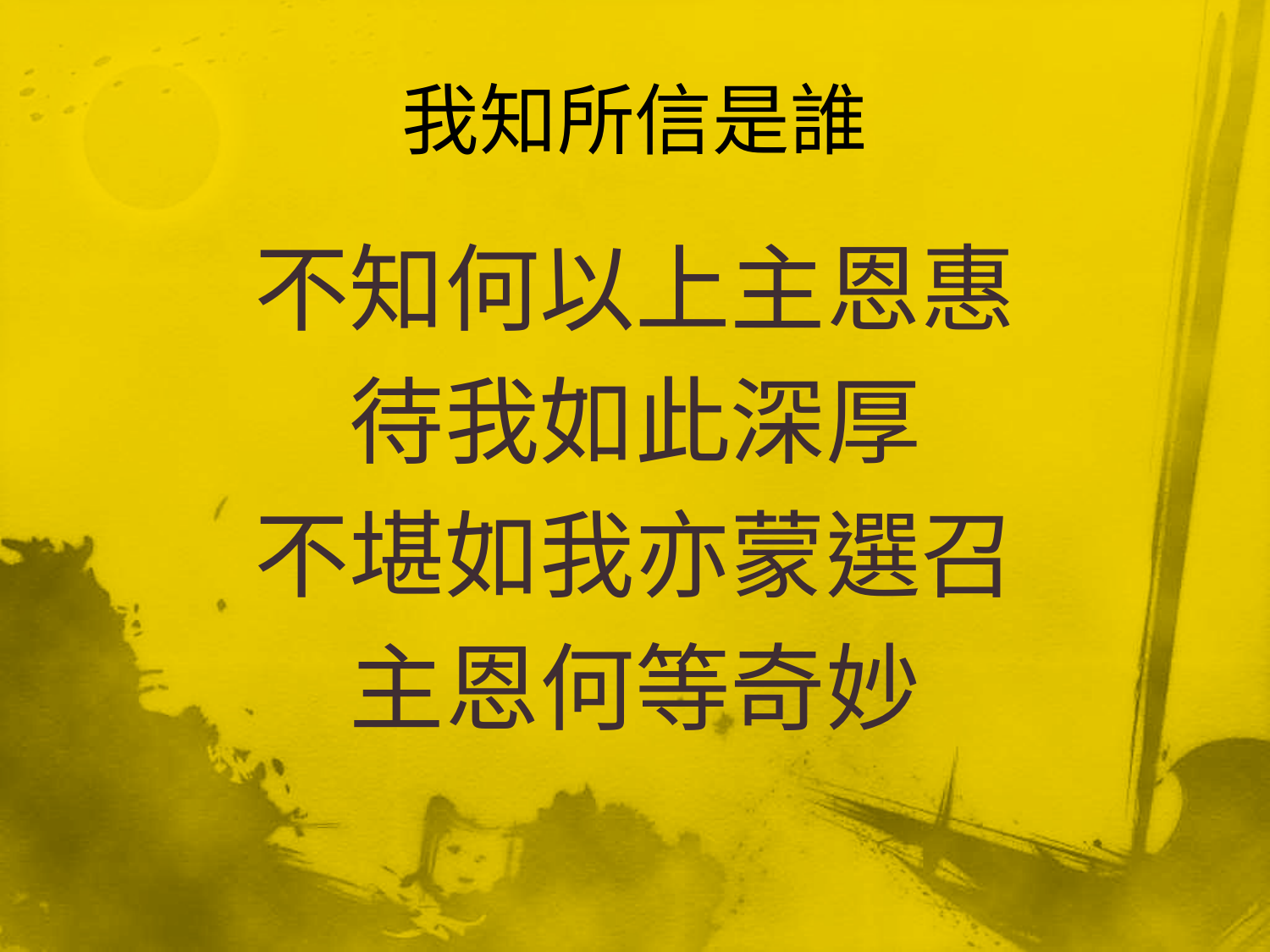

# 我知所信是誰
不知何以上主恩惠
待我如此深厚
不堪如我亦蒙選召
主恩何等奇妙